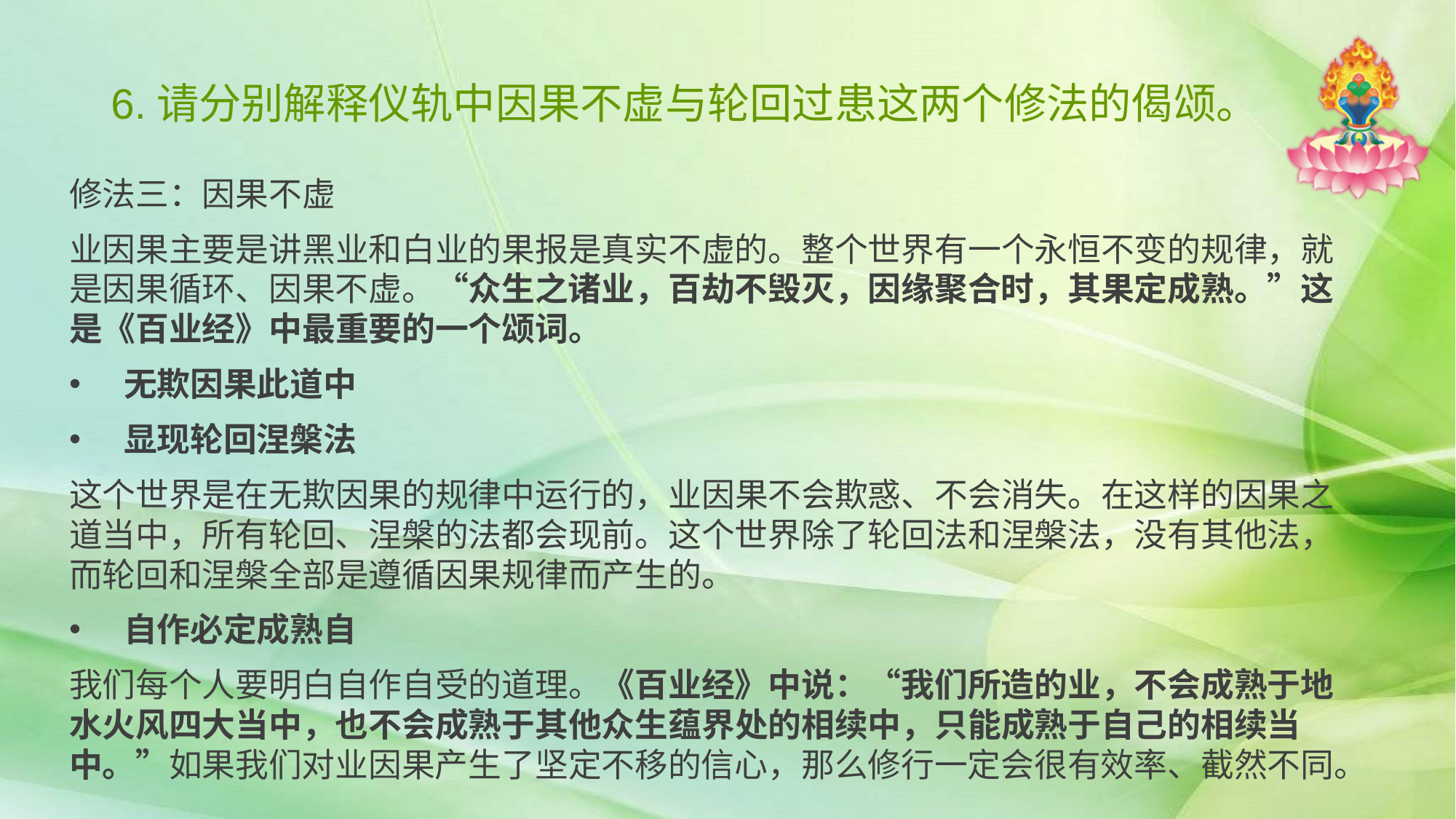

# 6.请分别解释仪轨中因果不虚与轮回过患这两个修法的偈颂。
修法三：因果不虚
业因果主要是讲黑业和白业的果报是真实不虚的。整个世界有一个永恒不变的规律，就是因果循环、因果不虚。“众生之诸业，百劫不毁灭，因缘聚合时，其果定成熟。”这是《百业经》中最重要的一个颂词。
无欺因果此道中
显现轮回涅槃法
这个世界是在无欺因果的规律中运行的，业因果不会欺惑、不会消失。在这样的因果之道当中，所有轮回、涅槃的法都会现前。这个世界除了轮回法和涅槃法，没有其他法，而轮回和涅槃全部是遵循因果规律而产生的。
自作必定成熟自
我们每个人要明白自作自受的道理。《百业经》中说：“我们所造的业，不会成熟于地水火风四大当中，也不会成熟于其他众生蕴界处的相续中，只能成熟于自己的相续当中。”如果我们对业因果产生了坚定不移的信心，那么修行一定会很有效率、截然不同。